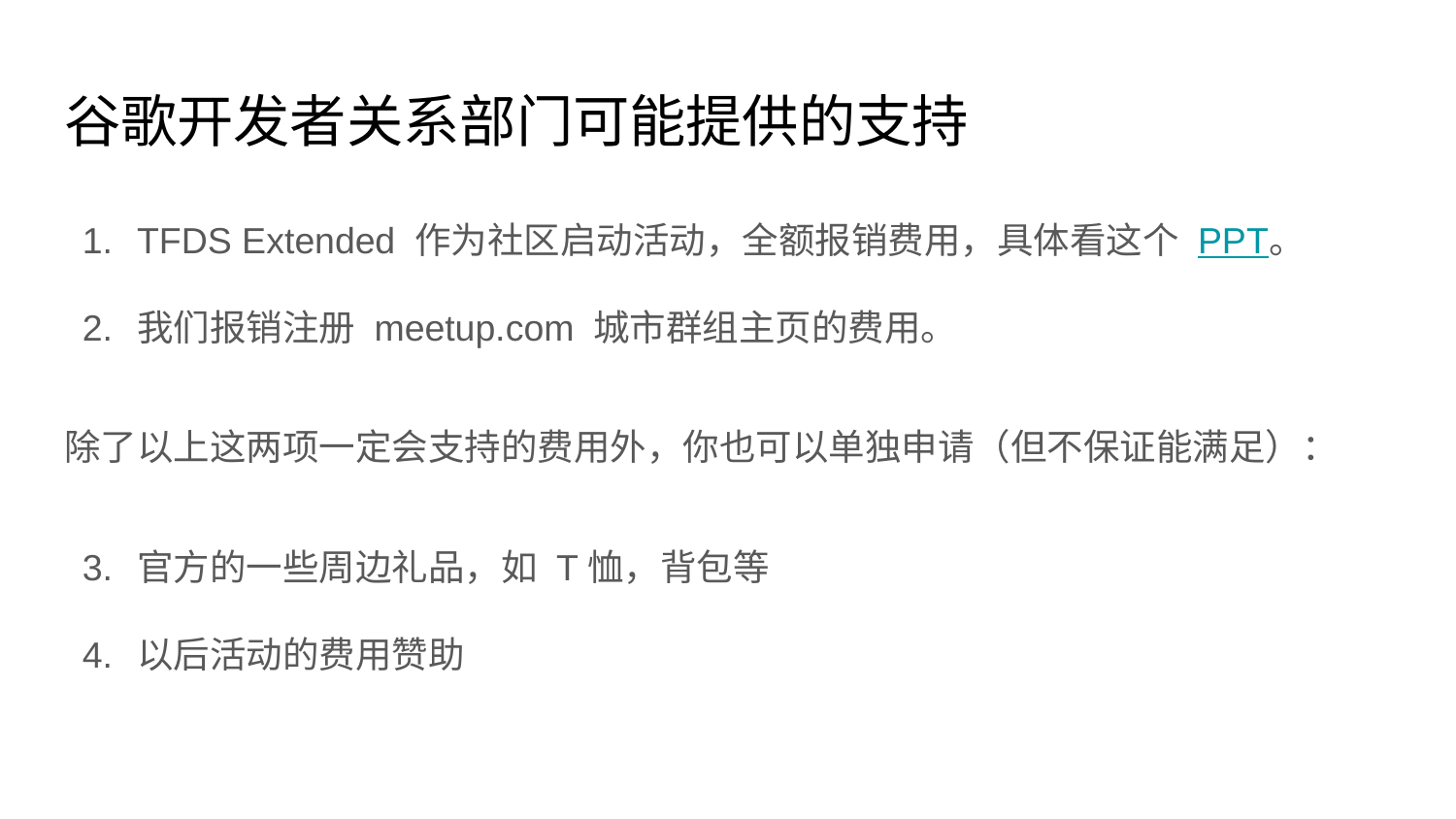

# 谷歌开发者关系部门可能提供的支持
TFDS Extended 作为社区启动活动，全额报销费用，具体看这个 PPT。
我们报销注册 meetup.com 城市群组主页的费用。
除了以上这两项一定会支持的费用外，你也可以单独申请（但不保证能满足）：
官方的一些周边礼品，如 T恤，背包等
以后活动的费用赞助